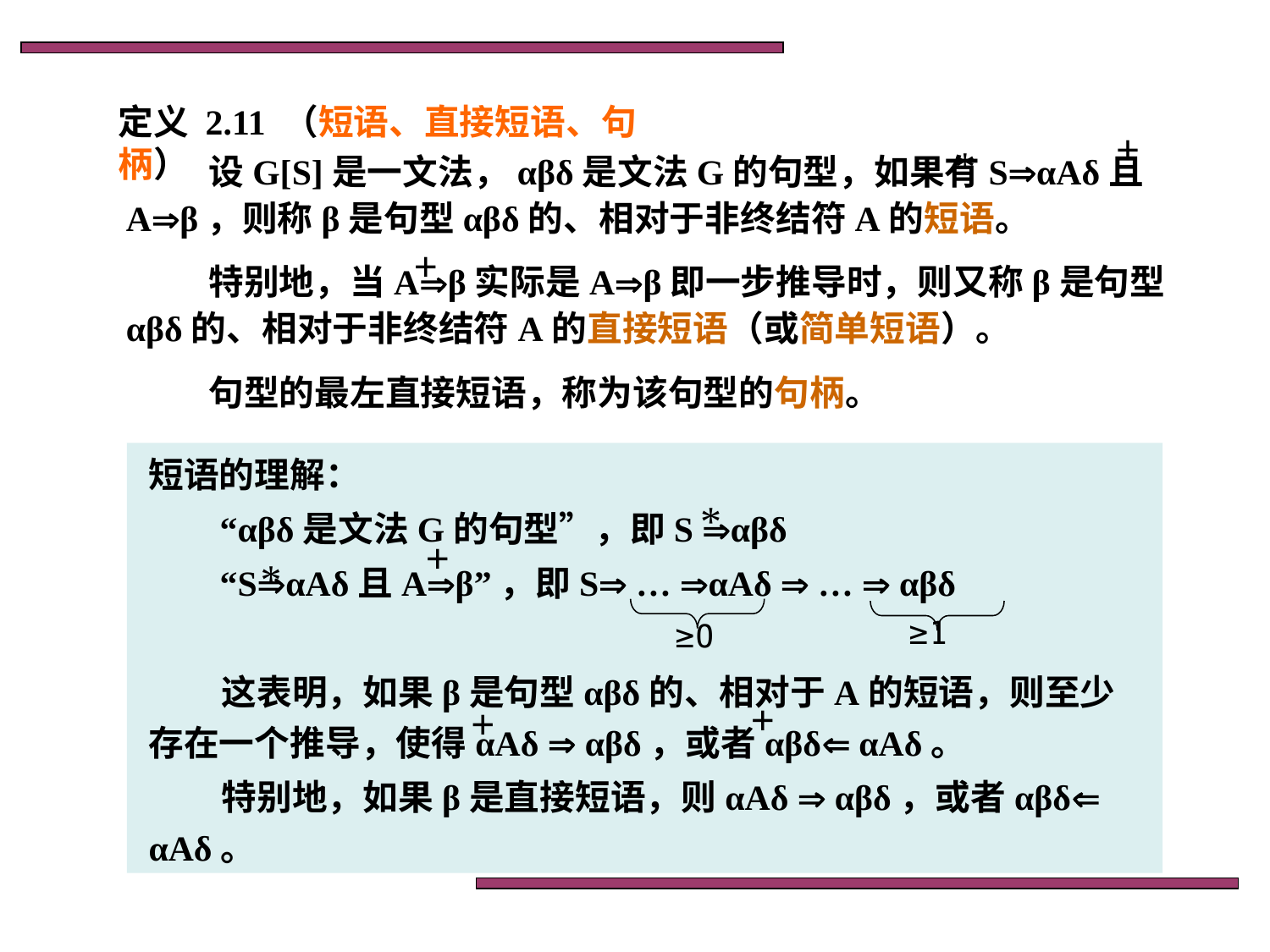

定义 2.11 （短语、直接短语、句柄）
+
*
设G[S]是一文法，αβδ是文法G的句型，如果有S⇒αAδ且A⇒β，则称β是句型αβδ的、相对于非终结符A的短语。
特别地，当A⇒β实际是A⇒β即一步推导时，则又称β是句型αβδ的、相对于非终结符A的直接短语（或简单短语）。
句型的最左直接短语，称为该句型的句柄。
+
短语的理解：
        “αβδ是文法G的句型”，即S ⇒αβδ
        “S⇒αAδ且A⇒β”，即S⇒ … ⇒αAδ ⇒ … ⇒ αβδ

        这表明，如果β是句型αβδ的、相对于A的短语，则至少存在一个推导，使得αAδ ⇒ αβδ，或者αβδ⇐ αAδ。
        特别地，如果β是直接短语，则αAδ ⇒ αβδ，或者αβδ⇐ αAδ。

*
+
*

≥1
≥0
+
+